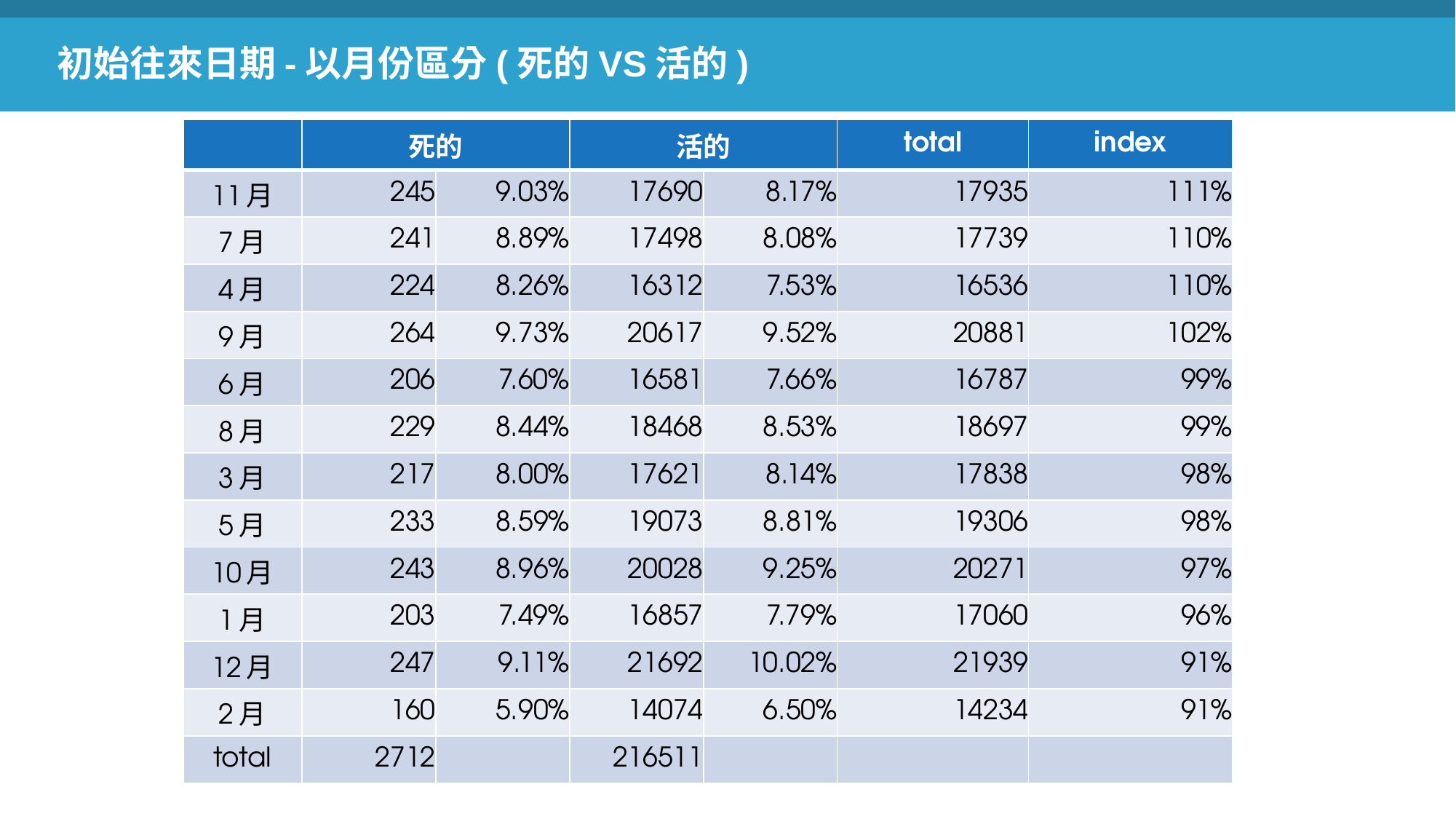

初始往來日期-以月份區分(死的VS活的)
|  | 死的 |  | 活的 |  | total | index |
| --- | --- | --- | --- | --- | --- | --- |
| 11月 | 245 | 9.03% | 17690 | 8.17% | 17935 | 111% |
| 7月 | 241 | 8.89% | 17498 | 8.08% | 17739 | 110% |
| 4月 | 224 | 8.26% | 16312 | 7.53% | 16536 | 110% |
| 9月 | 264 | 9.73% | 20617 | 9.52% | 20881 | 102% |
| 6月 | 206 | 7.60% | 16581 | 7.66% | 16787 | 99% |
| 8月 | 229 | 8.44% | 18468 | 8.53% | 18697 | 99% |
| 3月 | 217 | 8.00% | 17621 | 8.14% | 17838 | 98% |
| 5月 | 233 | 8.59% | 19073 | 8.81% | 19306 | 98% |
| 10月 | 243 | 8.96% | 20028 | 9.25% | 20271 | 97% |
| 1月 | 203 | 7.49% | 16857 | 7.79% | 17060 | 96% |
| 12月 | 247 | 9.11% | 21692 | 10.02% | 21939 | 91% |
| 2月 | 160 | 5.90% | 14074 | 6.50% | 14234 | 91% |
| total | 2712 |  | 216511 |  |  |  |